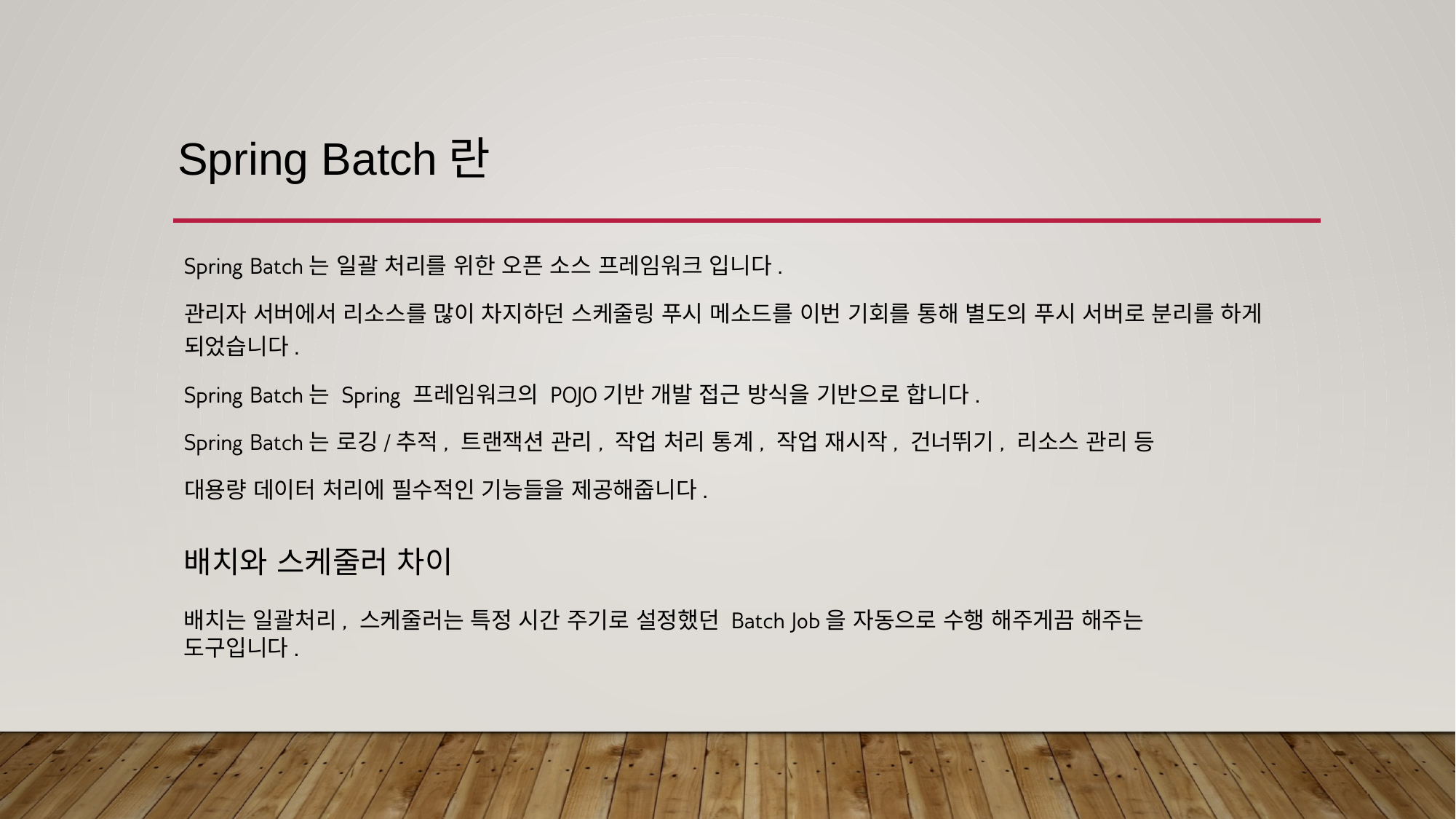

Spring Batch란
Spring Batch는 일괄 처리를 위한 오픈 소스 프레임워크 입니다.
관리자 서버에서 리소스를 많이 차지하던 스케줄링 푸시 메소드를 이번 기회를 통해 별도의 푸시 서버로 분리를 하게 되었습니다.
Spring Batch는 Spring 프레임워크의 POJO기반 개발 접근 방식을 기반으로 합니다.
Spring Batch는 로깅/추적, 트랜잭션 관리, 작업 처리 통계, 작업 재시작, 건너뛰기, 리소스 관리 등
대용량 데이터 처리에 필수적인 기능들을 제공해줍니다.

배치와 스케줄러 차이

배치는 일괄처리, 스케줄러는 특정 시간 주기로 설정했던 Batch Job을 자동으로 수행 해주게끔 해주는 도구입니다.